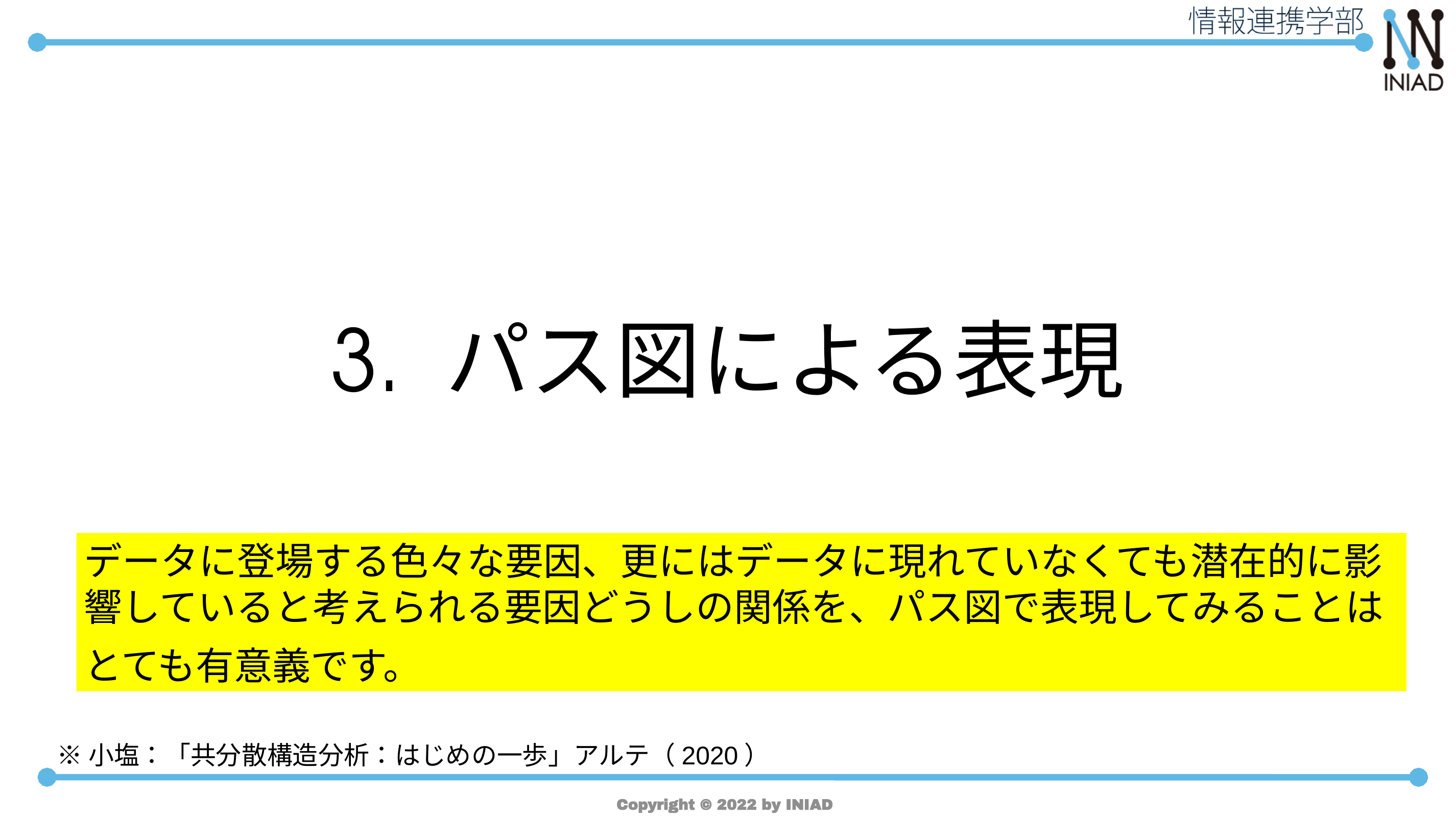

3. パス図による表現
データに登場する色々な要因、更にはデータに現れていなくても潜在的に影響していると考えられる要因どうしの関係を、パス図で表現してみることは
とても有意義です。
※小塩：「共分散構造分析：はじめの一歩」アルテ（2020）
Copyright © 2022 by INIAD